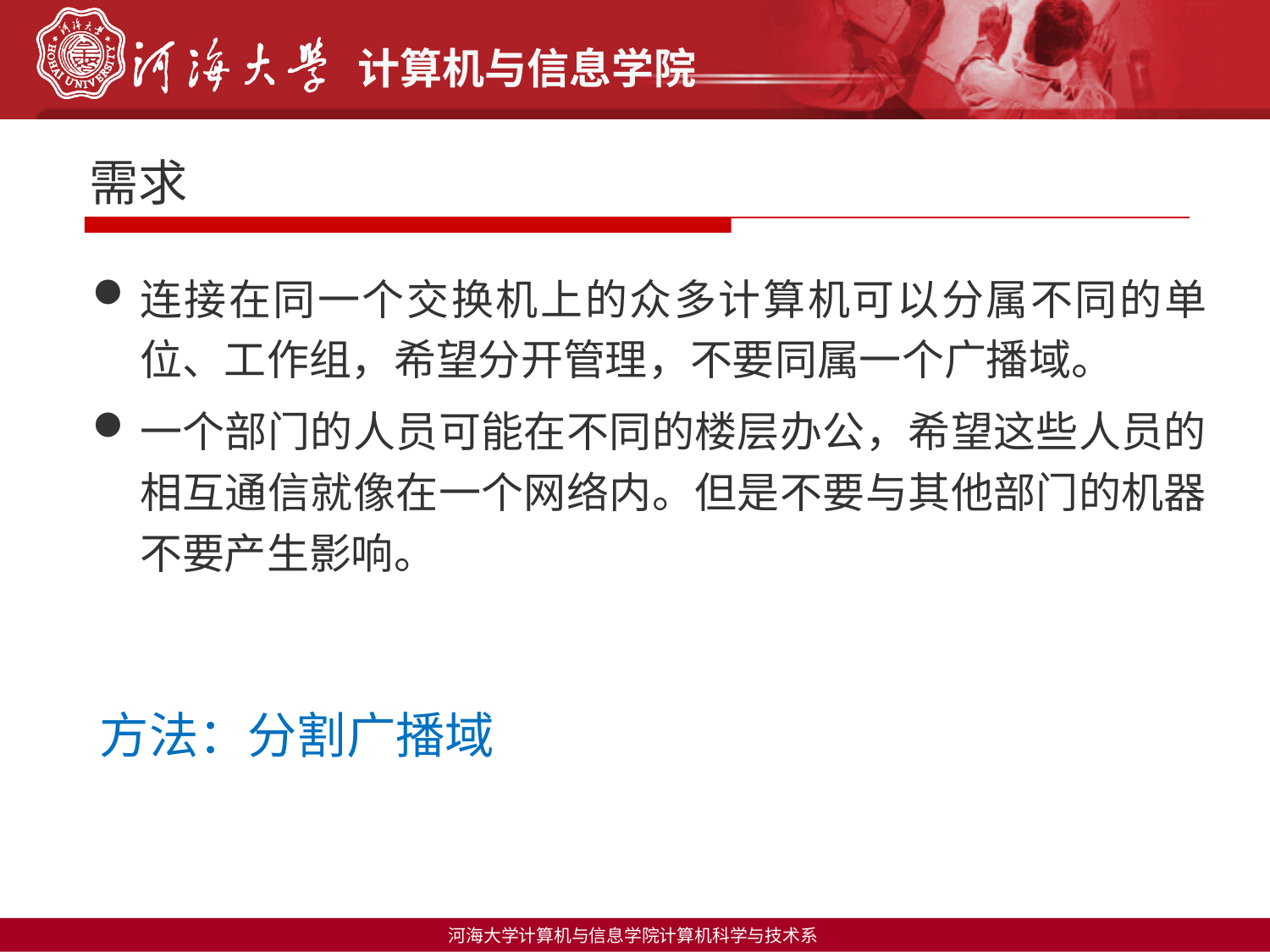

需求
连接在同一个交换机上的众多计算机可以分属不同的单位、工作组，希望分开管理，不要同属一个广播域。
一个部门的人员可能在不同的楼层办公，希望这些人员的相互通信就像在一个网络内。但是不要与其他部门的机器不要产生影响。
方法：分割广播域